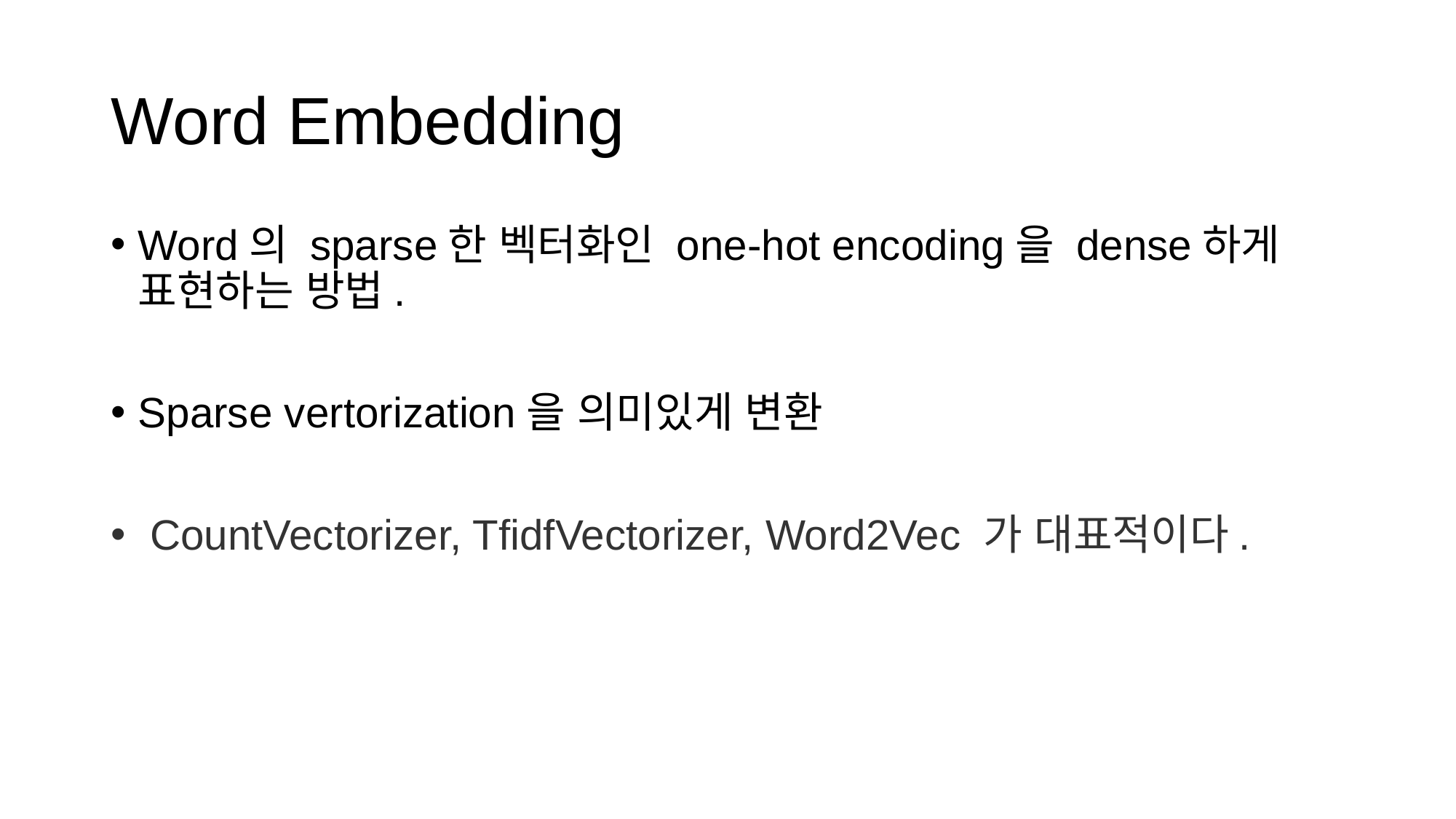

# Word Embedding
Word의 sparse한 벡터화인 one-hot encoding을 dense하게 표현하는 방법.

Sparse vertorization을 의미있게 변환

 CountVectorizer, TfidfVectorizer, Word2Vec 가 대표적이다.